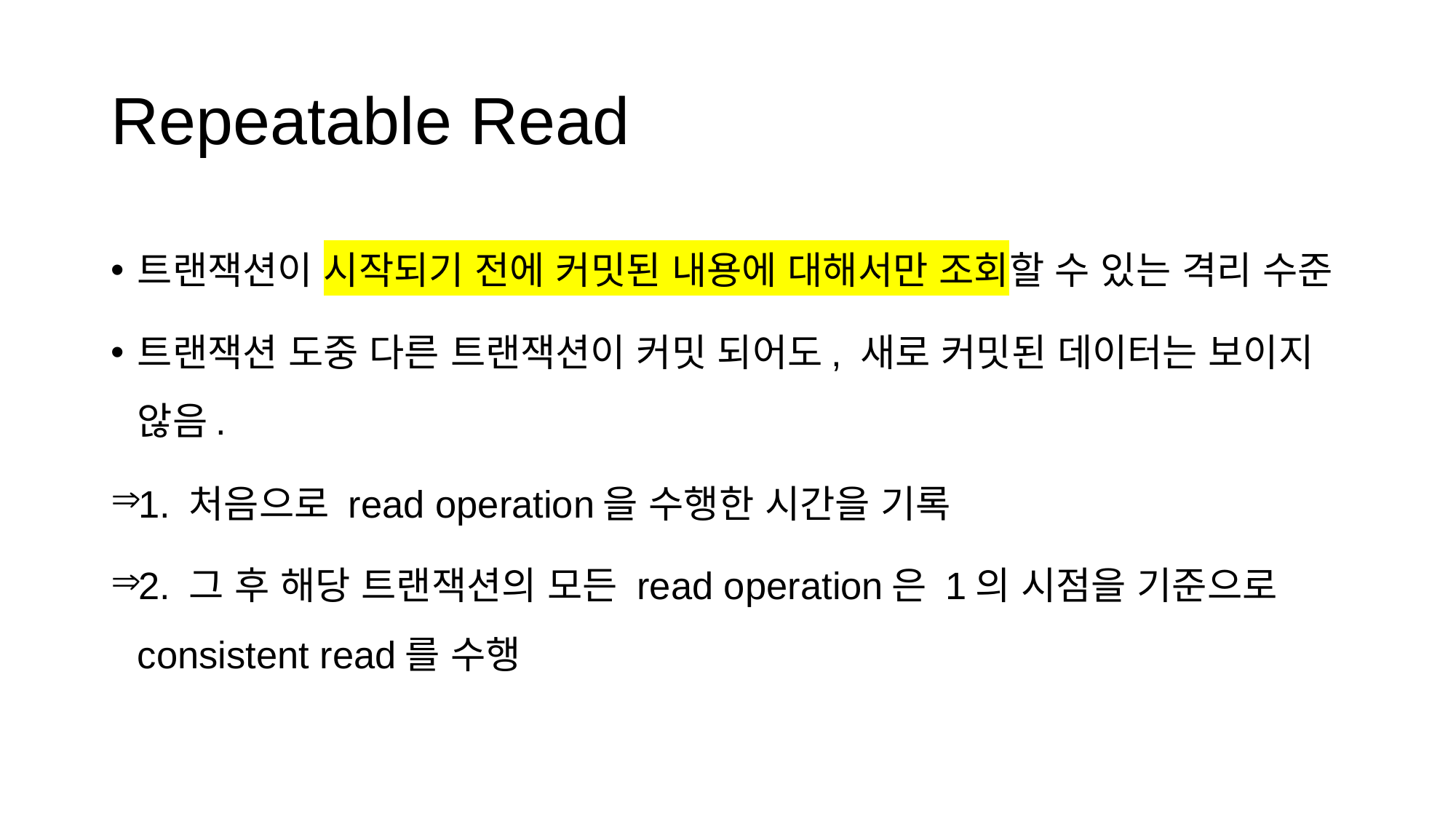

# Repeatable Read
트랜잭션이 시작되기 전에 커밋된 내용에 대해서만 조회할 수 있는 격리 수준
트랜잭션 도중 다른 트랜잭션이 커밋 되어도, 새로 커밋된 데이터는 보이지 않음.
1. 처음으로 read operation을 수행한 시간을 기록
2. 그 후 해당 트랜잭션의 모든 read operation은 1의 시점을 기준으로 consistent read를 수행